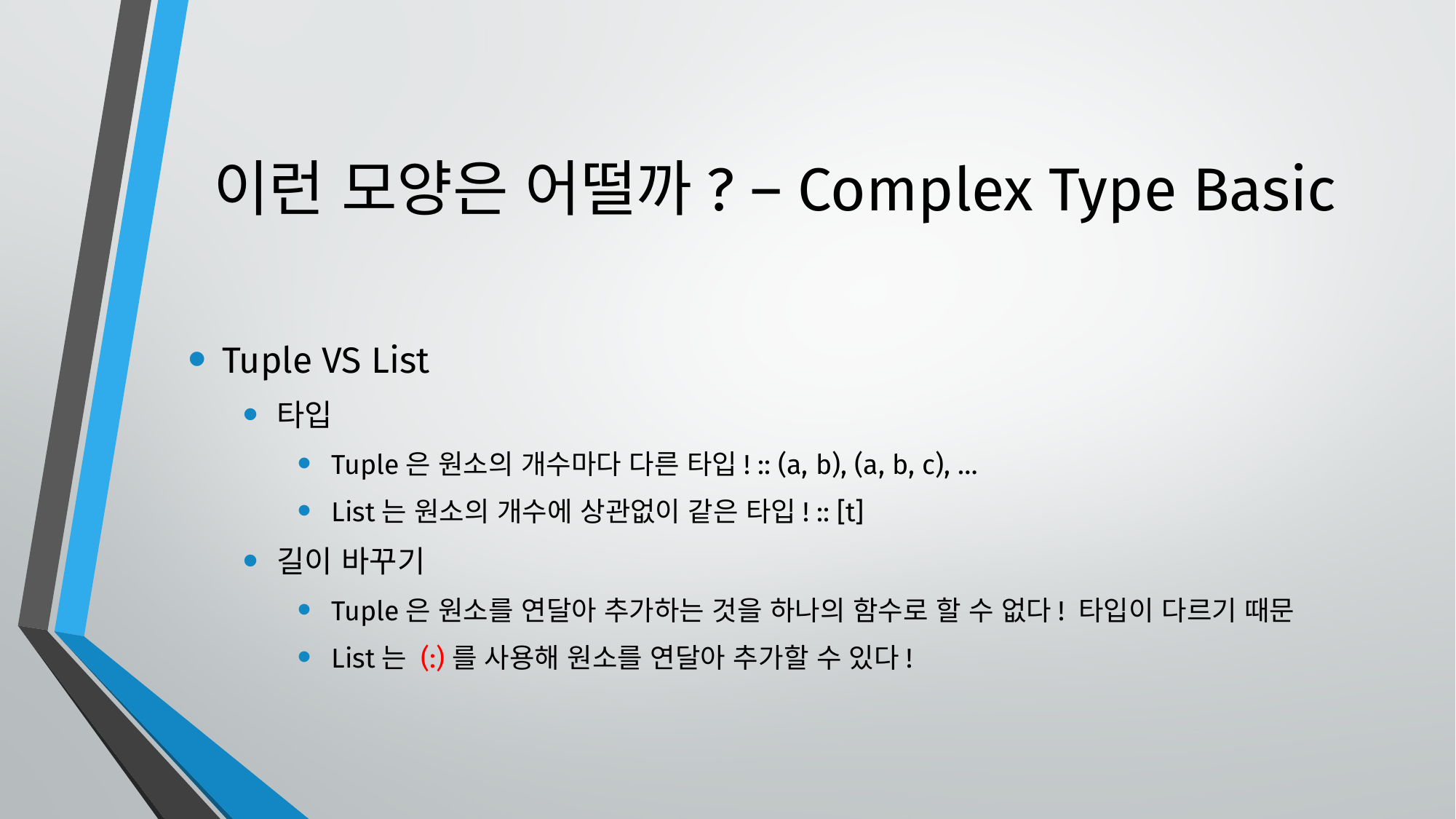

# 이런 모양은 어떨까? – Complex Type Basic
Tuple VS List
타입
Tuple은 원소의 개수마다 다른 타입! :: (a, b), (a, b, c), …
List는 원소의 개수에 상관없이 같은 타입! :: [t]
길이 바꾸기
Tuple은 원소를 연달아 추가하는 것을 하나의 함수로 할 수 없다! 타입이 다르기 때문
List는 (:)를 사용해 원소를 연달아 추가할 수 있다!